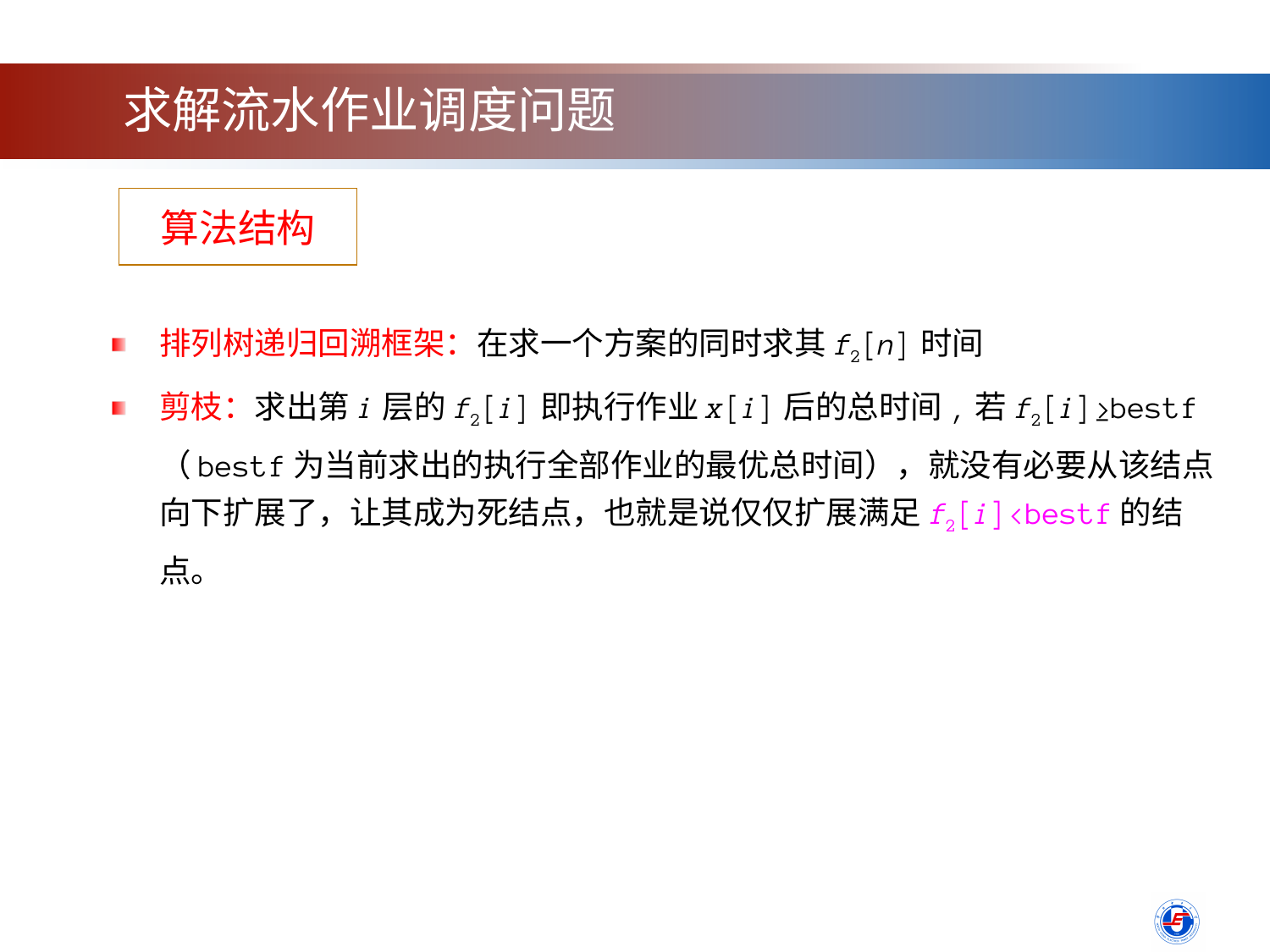

求解流水作业调度问题
算法结构
排列树递归回溯框架：在求一个方案的同时求其f2[n]时间
剪枝：求出第i层的f2[i]即执行作业x[i]后的总时间,若f2[i]≥bestf （bestf为当前求出的执行全部作业的最优总时间），就没有必要从该结点向下扩展了，让其成为死结点，也就是说仅仅扩展满足f2[i]<bestf的结点。